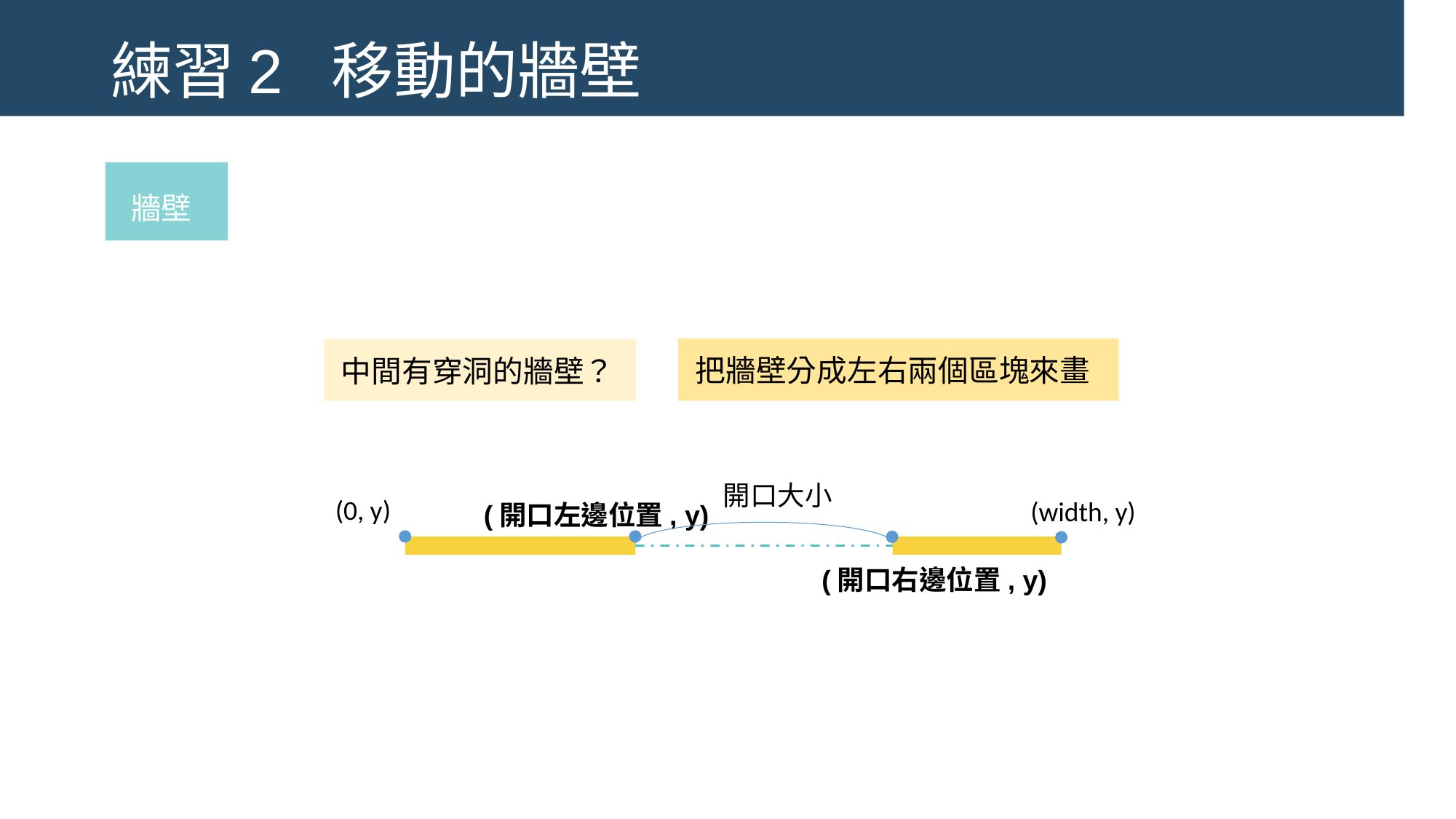

練習2  移動的牆壁
牆壁
把牆壁分成左右兩個區塊來畫
中間有穿洞的牆壁？
開口大小
(0, y)
(width, y)
(開口左邊位置, y)

(開口右邊位置, y)